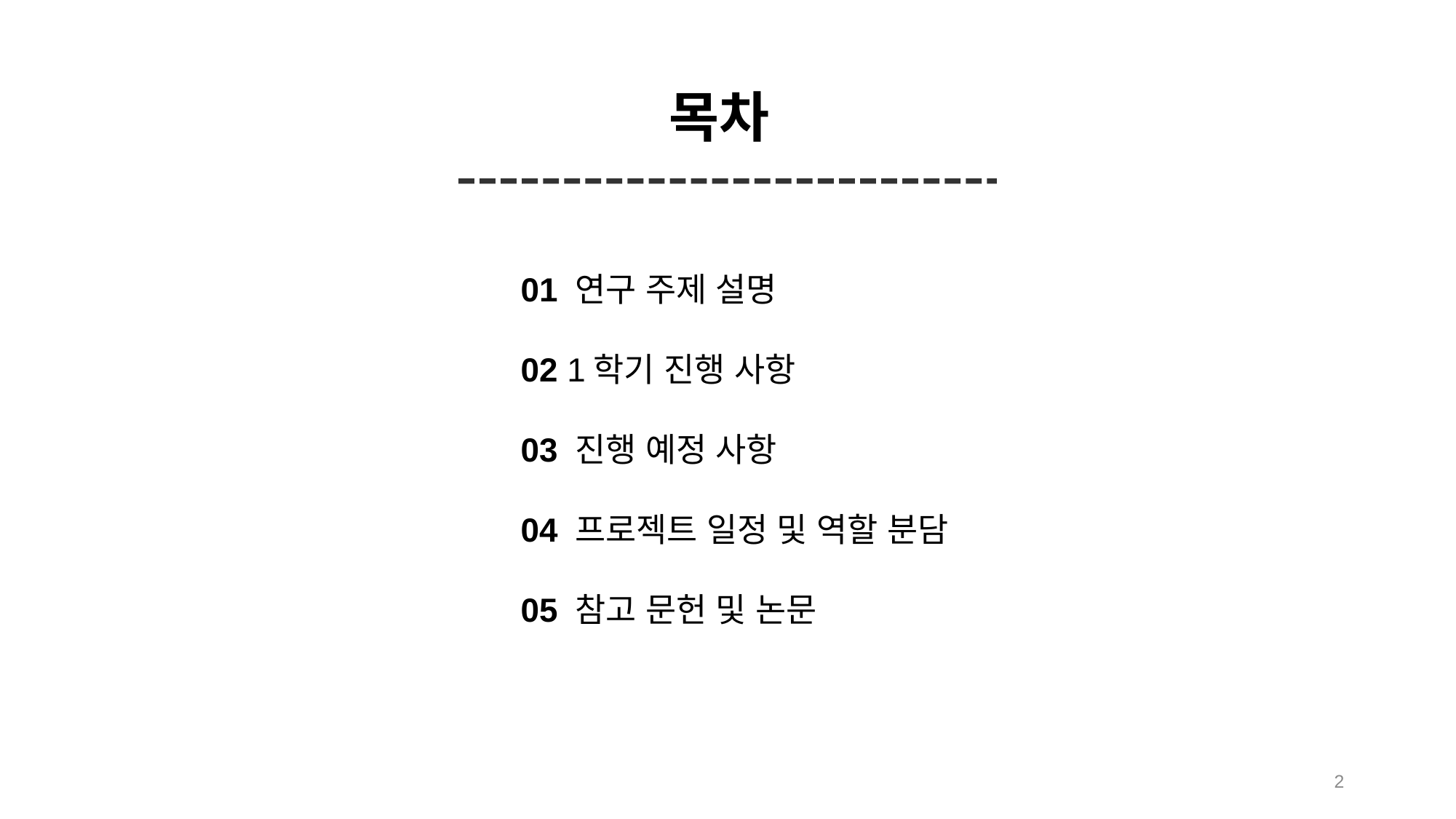

목차

01 연구 주제 설명

02 1학기 진행 사항

03 진행 예정 사항

04 프로젝트 일정 및 역할 분담

05 참고 문헌 및 논문
2